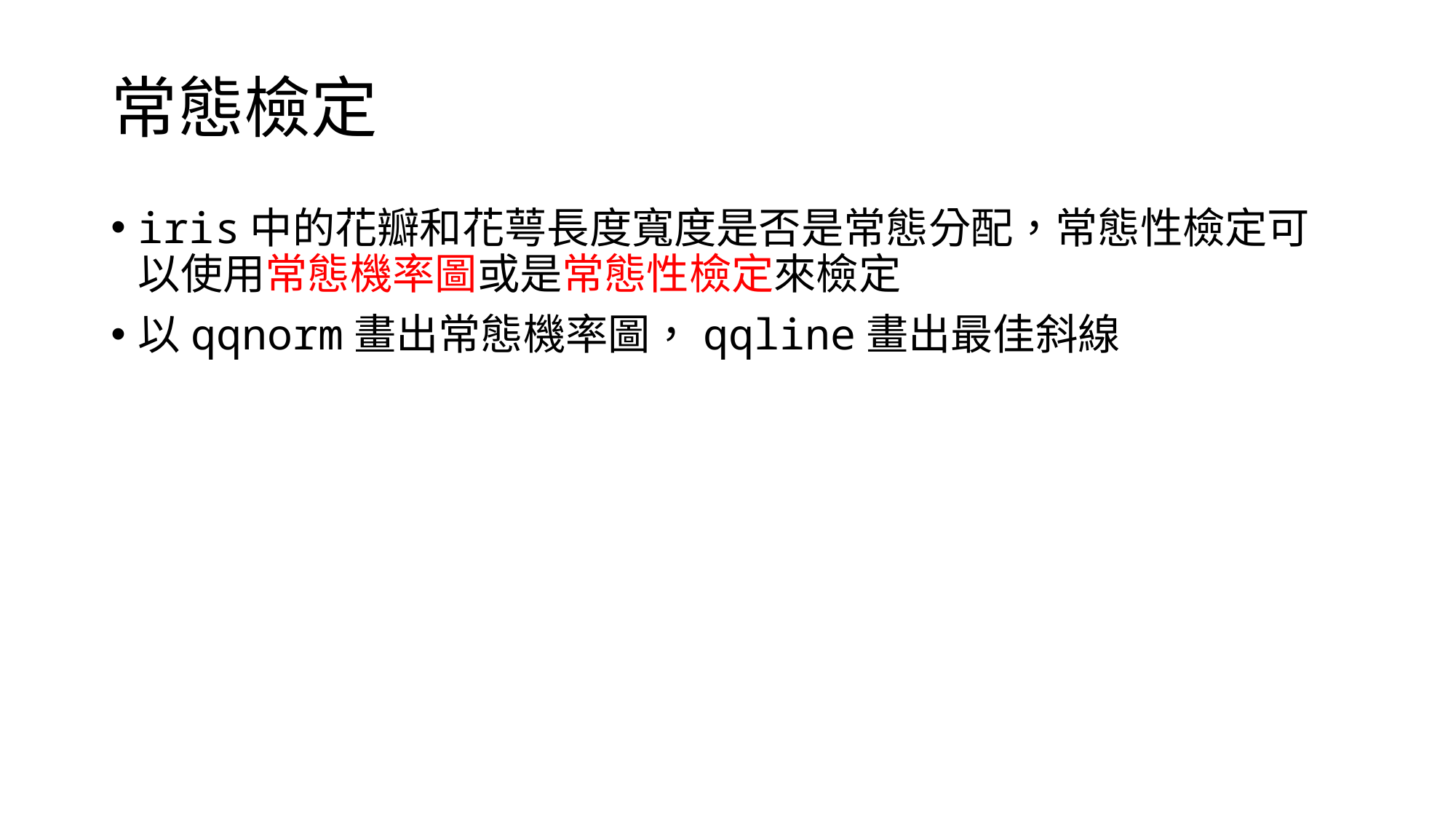

# 常態檢定
iris中的花瓣和花萼長度寬度是否是常態分配，常態性檢定可以使用常態機率圖或是常態性檢定來檢定
以qqnorm畫出常態機率圖，qqline畫出最佳斜線